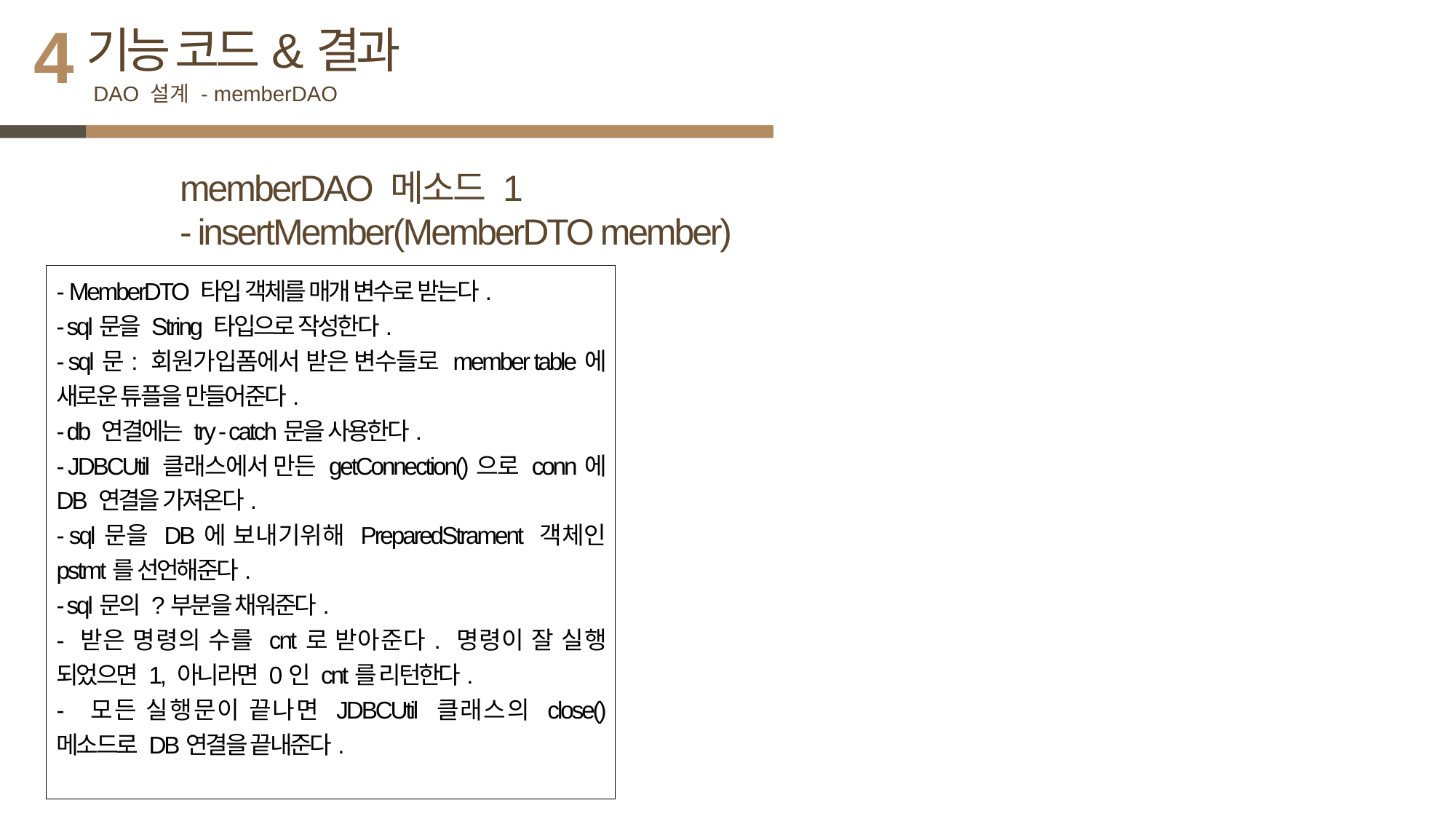

4
기능 코드&결과
DAO 설계 - memberDAO

memberDAO 메소드 1
- insertMember(MemberDTO member)

- MemberDTO 타입 객체를 매개 변수로 받는다.
- sql문을 String 타입으로 작성한다.
- sql문: 회원가입폼에서 받은 변수들로 member table에 새로운 튜플을 만들어준다.
- db 연결에는 try - catch문을 사용한다.
- JDBCUtil 클래스에서 만든 getConnection()으로 conn에 DB 연결을 가져온다.
- sql문을 DB에 보내기위해 PreparedStrament 객체인 pstmt를 선언해준다.
- sql문의 ?부분을 채워준다.
- 받은 명령의 수를 cnt로 받아준다. 명령이 잘 실행 되었으면 1, 아니라면 0인 cnt를 리턴한다.
-  모든 실행문이 끝나면 JDBCUtil 클래스의 close() 메소드로 DB연결을 끝내준다.